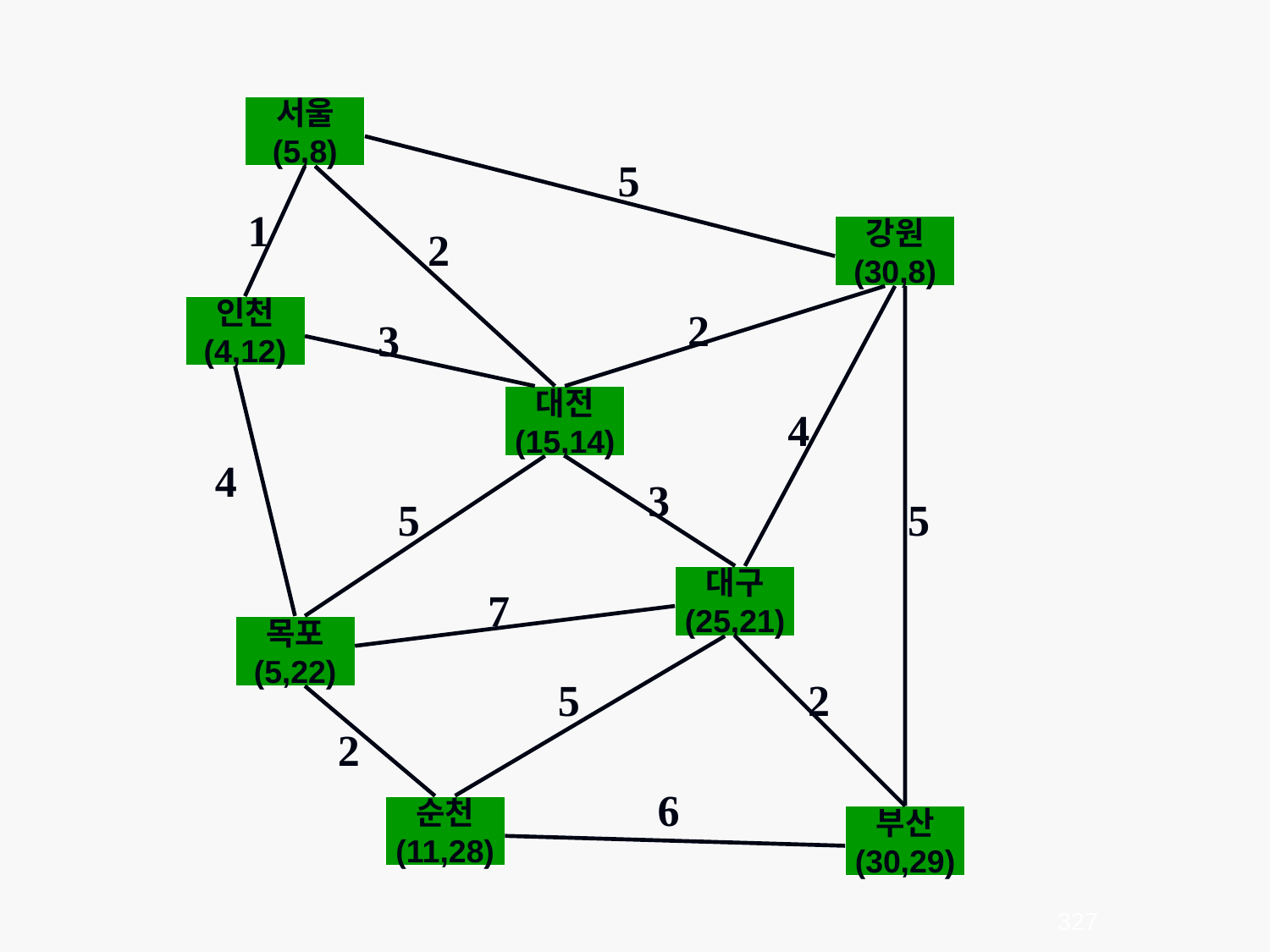

서울
(5,8)

5

1
2
강원
(30,8)

인천
(4,12)
2
3

대전
(15,14)
4
4

3
5
5
대구
(25,21)
7

목포
(5,22)

5
2

2
6
순천
(11,28)
부산
(30,29)

327